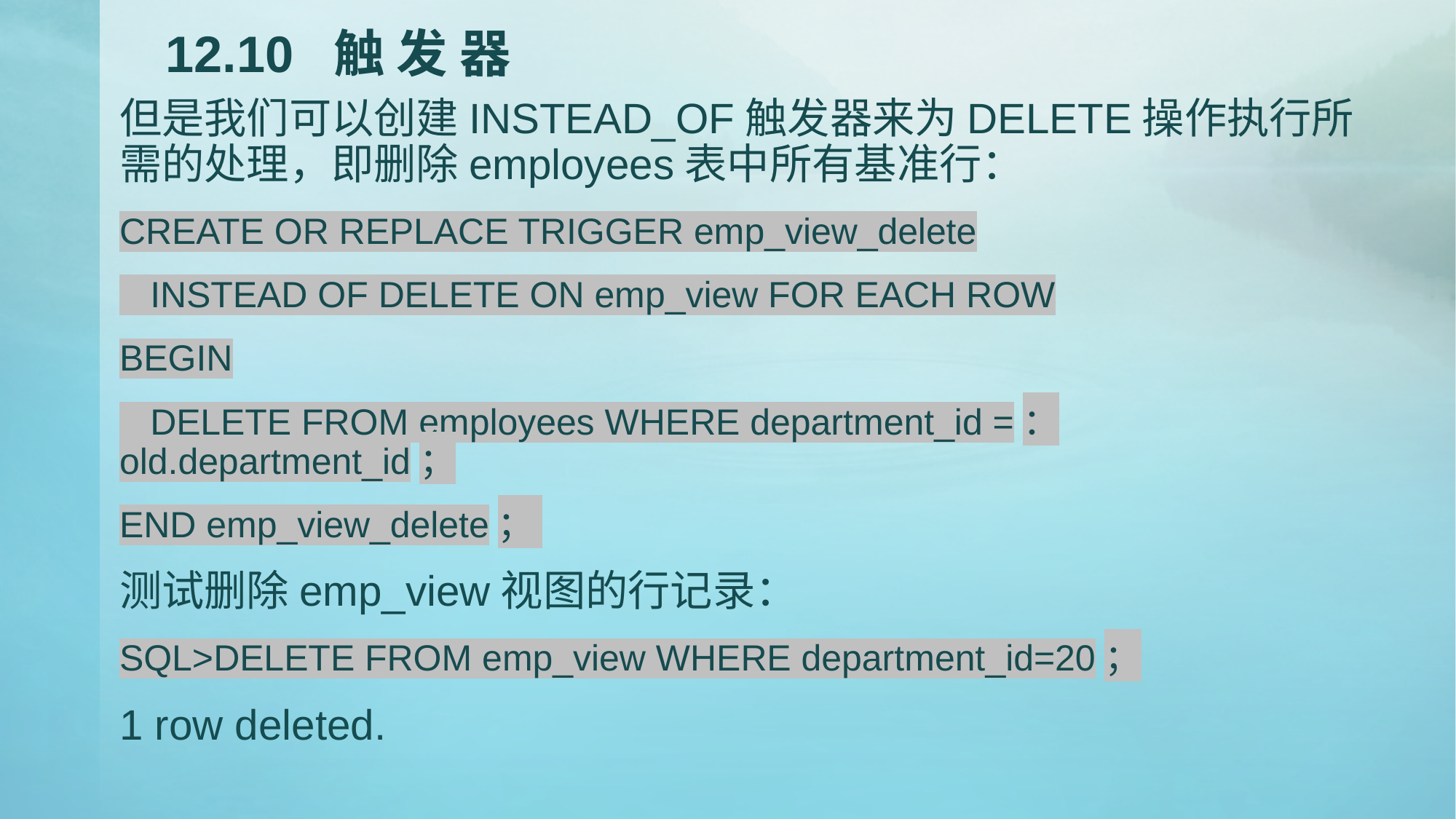

# 12.10  触 发 器
但是我们可以创建INSTEAD_OF触发器来为DELETE操作执行所需的处理，即删除employees表中所有基准行：
CREATE OR REPLACE TRIGGER emp_view_delete
   INSTEAD OF DELETE ON emp_view FOR EACH ROW
BEGIN
   DELETE FROM employees WHERE department_id =：old.department_id；
END emp_view_delete；
测试删除emp_view视图的行记录：
SQL>DELETE FROM emp_view WHERE department_id=20；
1 row deleted.